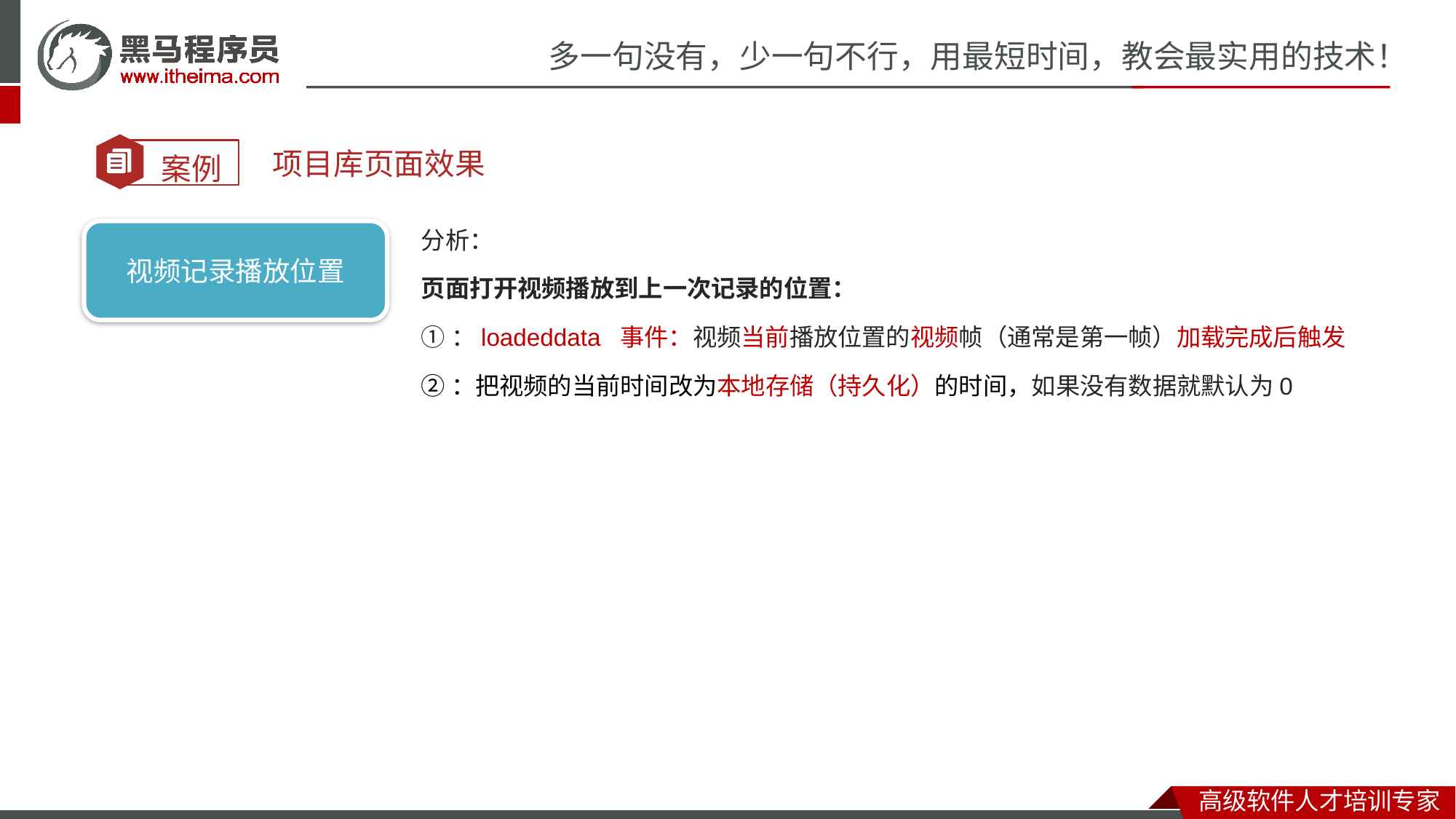

项目库页面效果
分析：
页面打开视频播放到上一次记录的位置：
①：loadeddata  事件：视频当前播放位置的视频帧（通常是第一帧）加载完成后触发
②：把视频的当前时间改为本地存储（持久化）的时间，如果没有数据就默认为0

视频记录播放位置